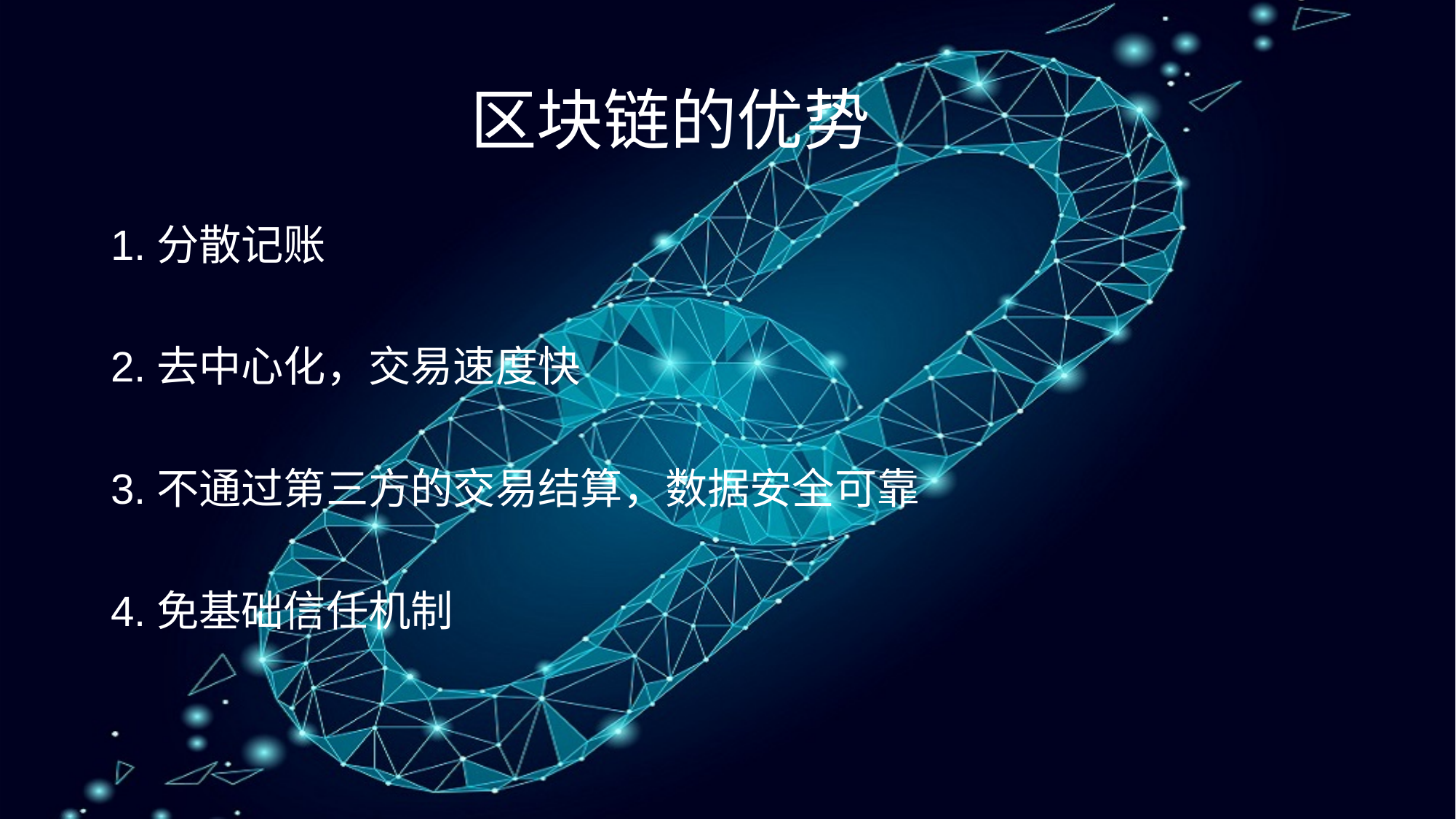

# 区块链的优势
1.分散记账

2.去中心化，交易速度快

3.不通过第三方的交易结算，数据安全可靠

4.免基础信任机制